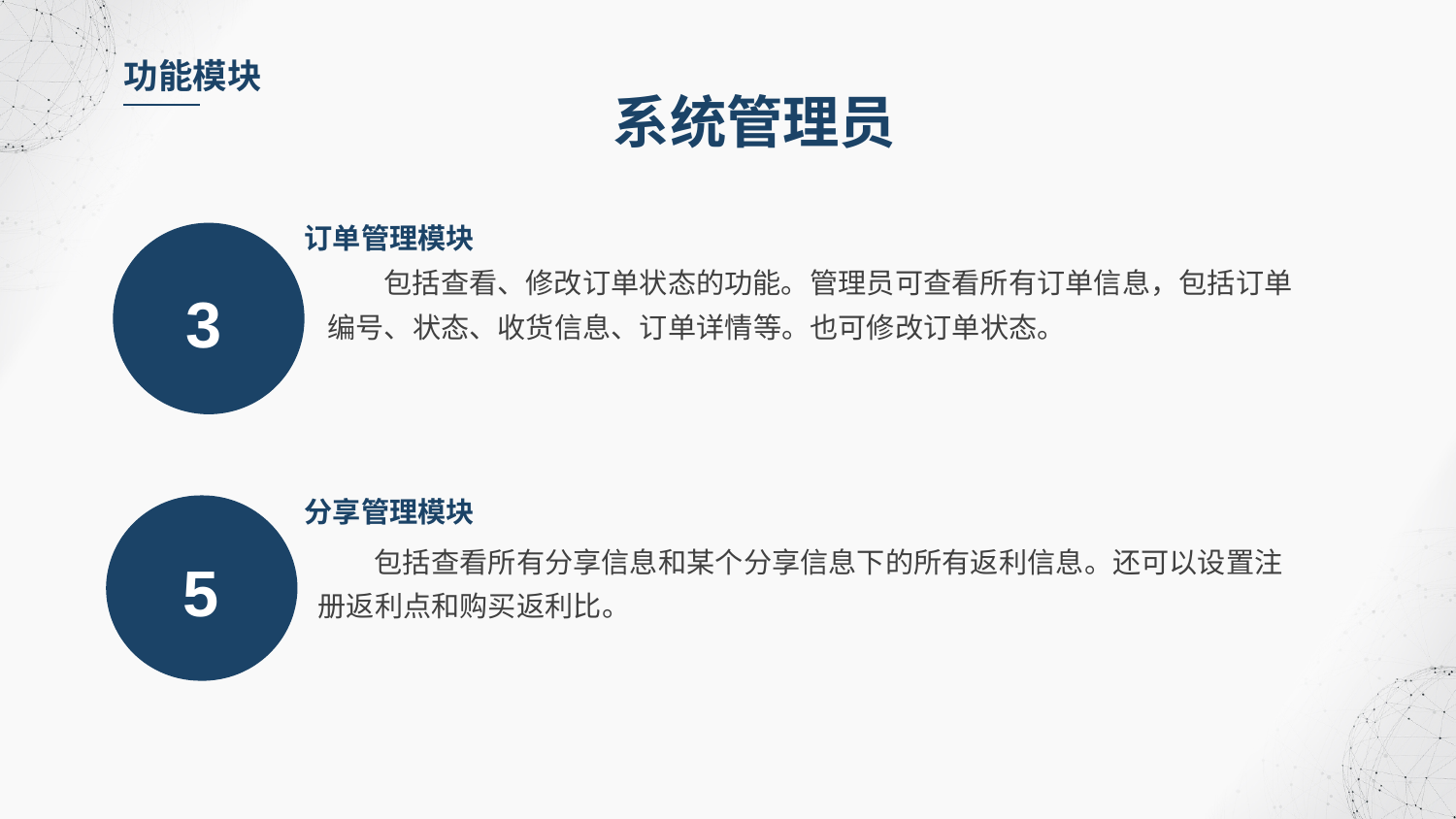

功能模块
系统管理员
订单管理模块

包括查看、修改订单状态的功能。管理员可查看所有订单信息，包括订单编号、状态、收货信息、订单详情等。也可修改订单状态。
3

分享管理模块
包括查看所有分享信息和某个分享信息下的所有返利信息。还可以设置注册返利点和购买返利比。
5